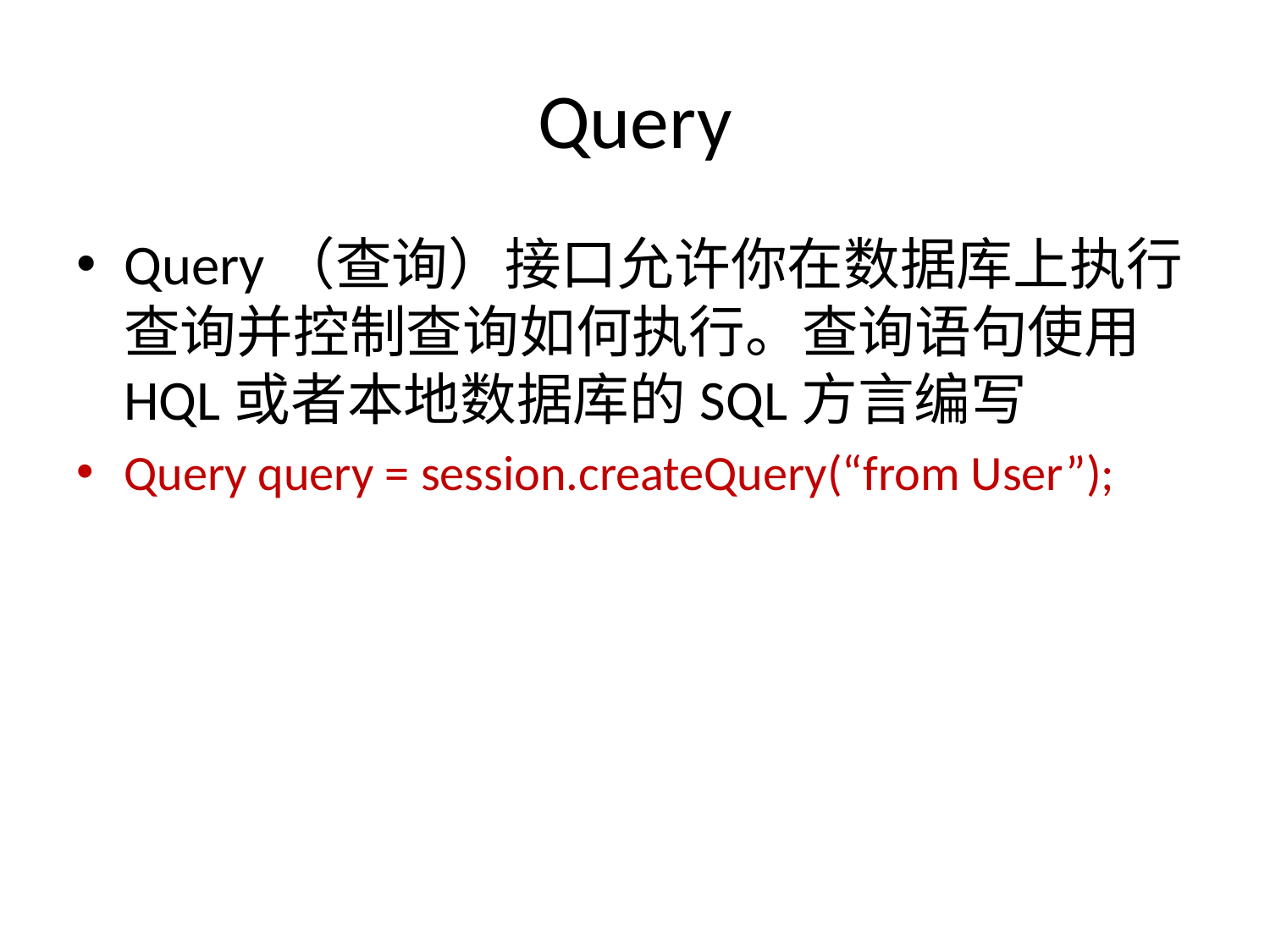

# Query
Query（查询）接口允许你在数据库上执行查询并控制查询如何执行。查询语句使用HQL或者本地数据库的SQL方言编写
Query query = session.createQuery(“from User”);